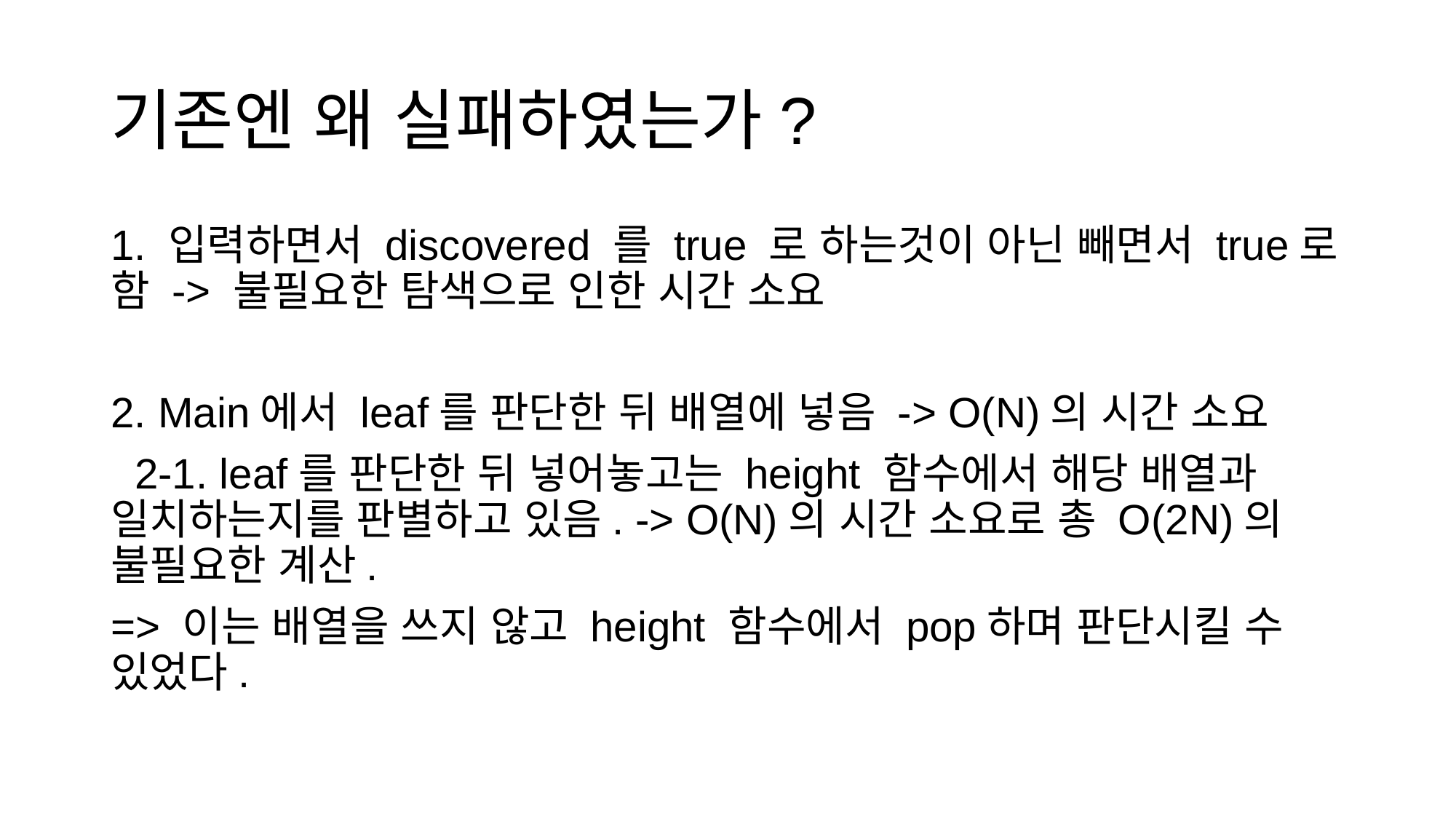

# 기존엔 왜 실패하였는가?
1. 입력하면서 discovered 를 true 로 하는것이 아닌 빼면서 true로 함 -> 불필요한 탐색으로 인한 시간 소요

2. Main에서 leaf를 판단한 뒤 배열에 넣음 -> O(N)의 시간 소요
  2-1. leaf를 판단한 뒤 넣어놓고는 height 함수에서 해당 배열과 일치하는지를 판별하고 있음. -> O(N)의 시간 소요로 총 O(2N)의 불필요한 계산.
=> 이는 배열을 쓰지 않고 height 함수에서 pop하며 판단시킬 수 있었다.